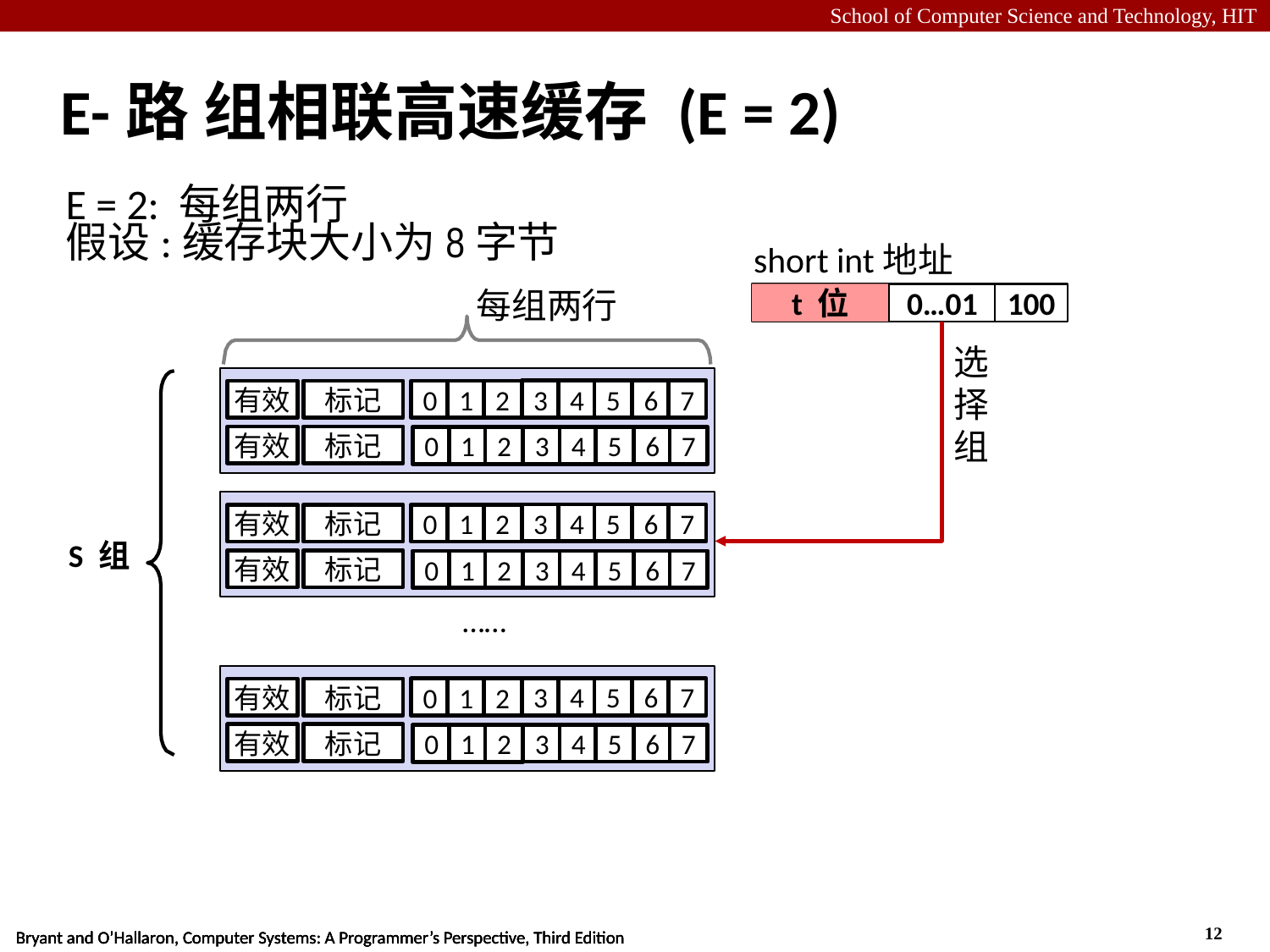

# E-路 组相联高速缓存 (E = 2)
E = 2: 每组两行
假设:缓存块大小为8字节
short int地址
每组两行

t 位
0…01
100

选择组

3
4
5
6
7
0
1
2
有效
标记
有效
标记
3
4
5
6
7
0
1
2

3
4
5
6
7
0
1
2
有效
标记
有效
标记
3
4
5
6
7
0
1
2
S 组
……

3
4
5
6
7
0
1
2
有效
标记
有效
标记
3
4
5
6
7
0
1
2